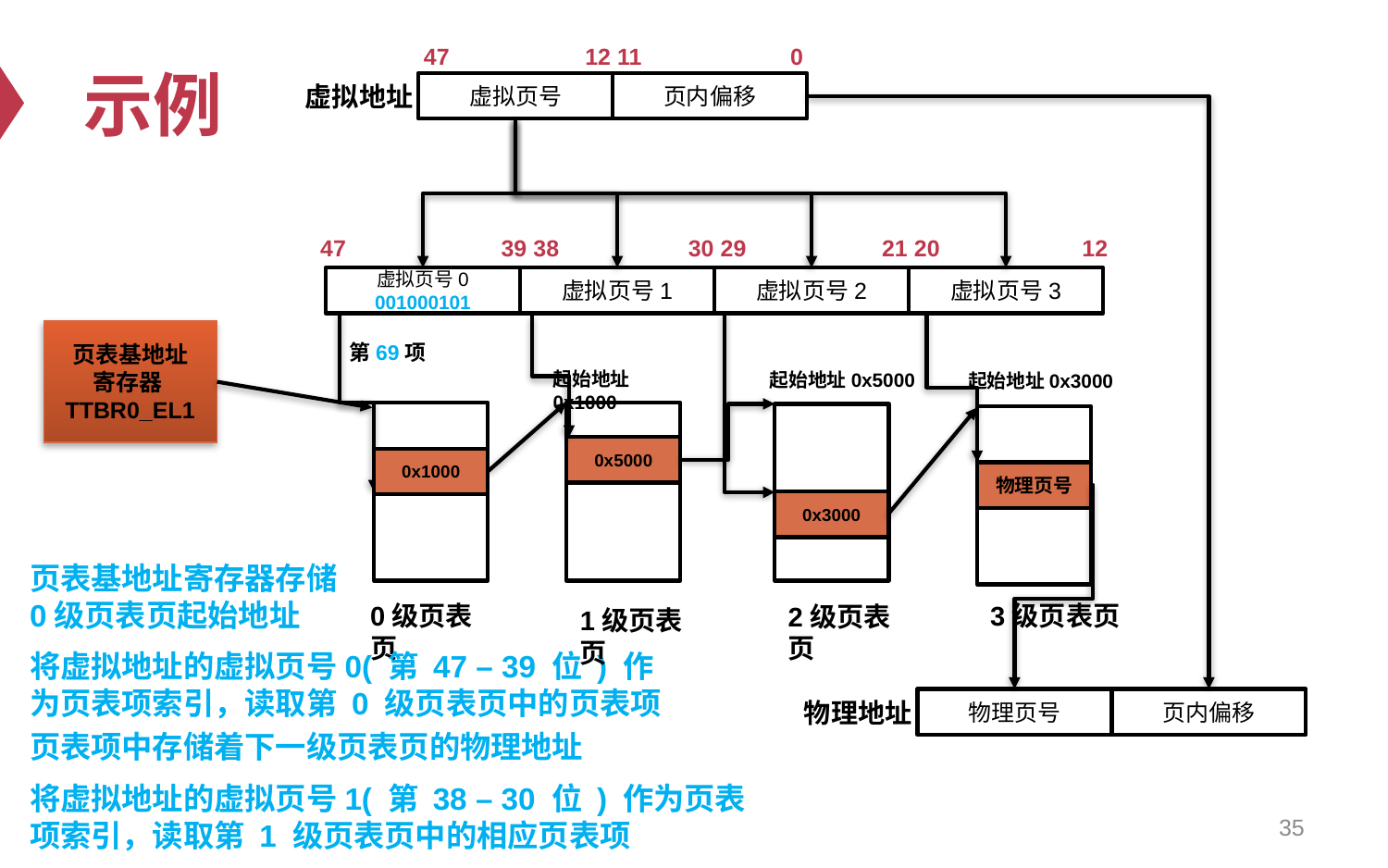

# 示例
47                     12 11                       0
虚拟地址
虚拟页号
页内偏移
47                        39 38                    30 29                     21 20                      12
虚拟页号3
虚拟页号0
001000101
虚拟页号1
虚拟页号2
页表基地址
寄存器TTBR0_EL1
第69项
起始地址0x1000
起始地址0x5000
起始地址0x3000

0x5000
0x1000
物理页号
0x3000
页表基地址寄存器存储
0级页表页起始地址
3级页表页
0级页表页
2级页表页
1级页表页
将虚拟地址的虚拟页号0( 第 47 – 39 位 ) 作为页表项索引，读取第 0 级页表页中的页表项
物理地址
物理页号
页内偏移
页表项中存储着下一级页表页的物理地址
将虚拟地址的虚拟页号1( 第 38 – 30 位 ) 作为页表项索引，读取第 1 级页表页中的相应页表项
35